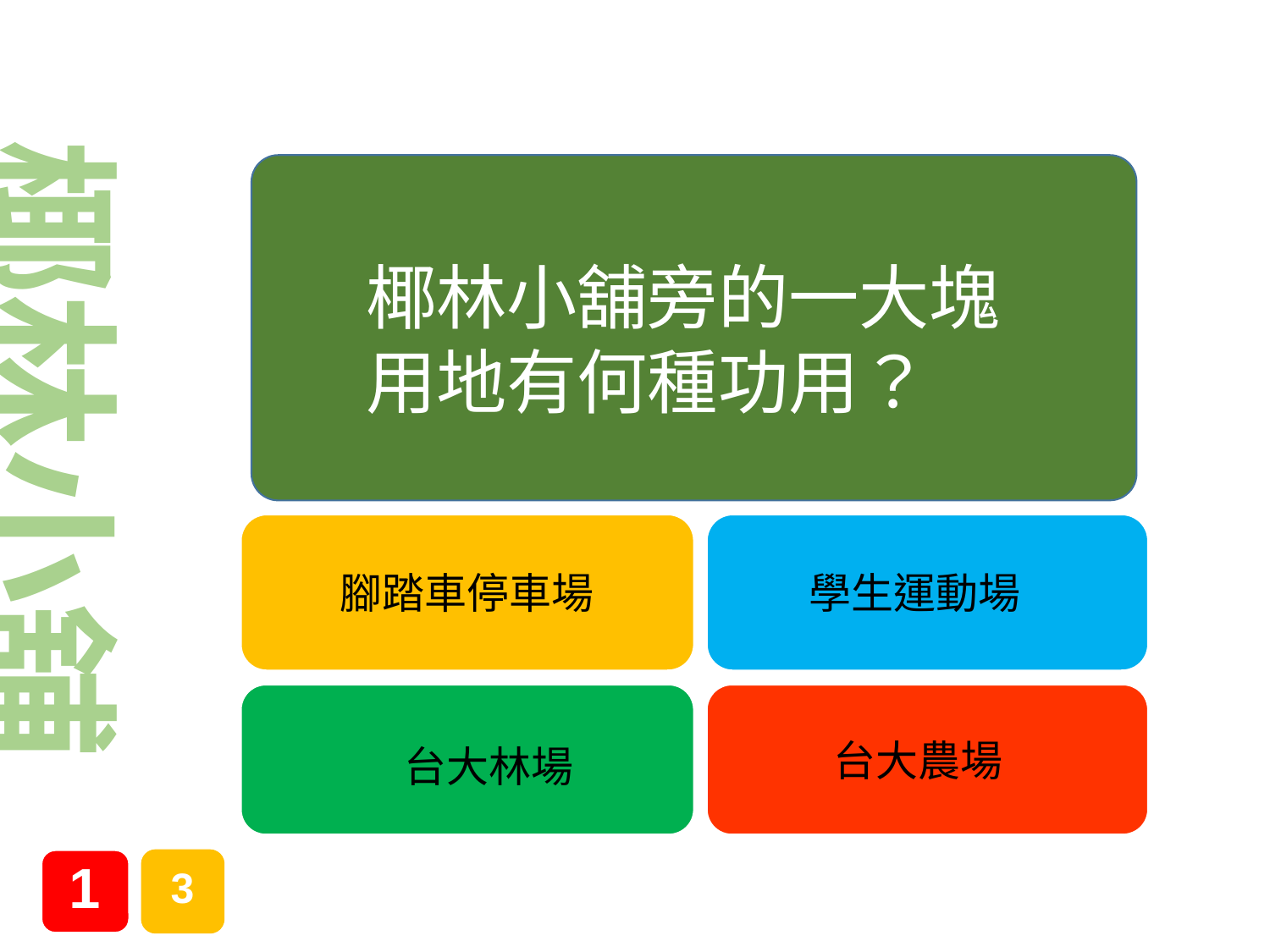

椰林小舖旁的一大塊
用地有何種功用？
椰林小舖

學生運動場
腳踏車停車場

台大農場
台大林場
1

3